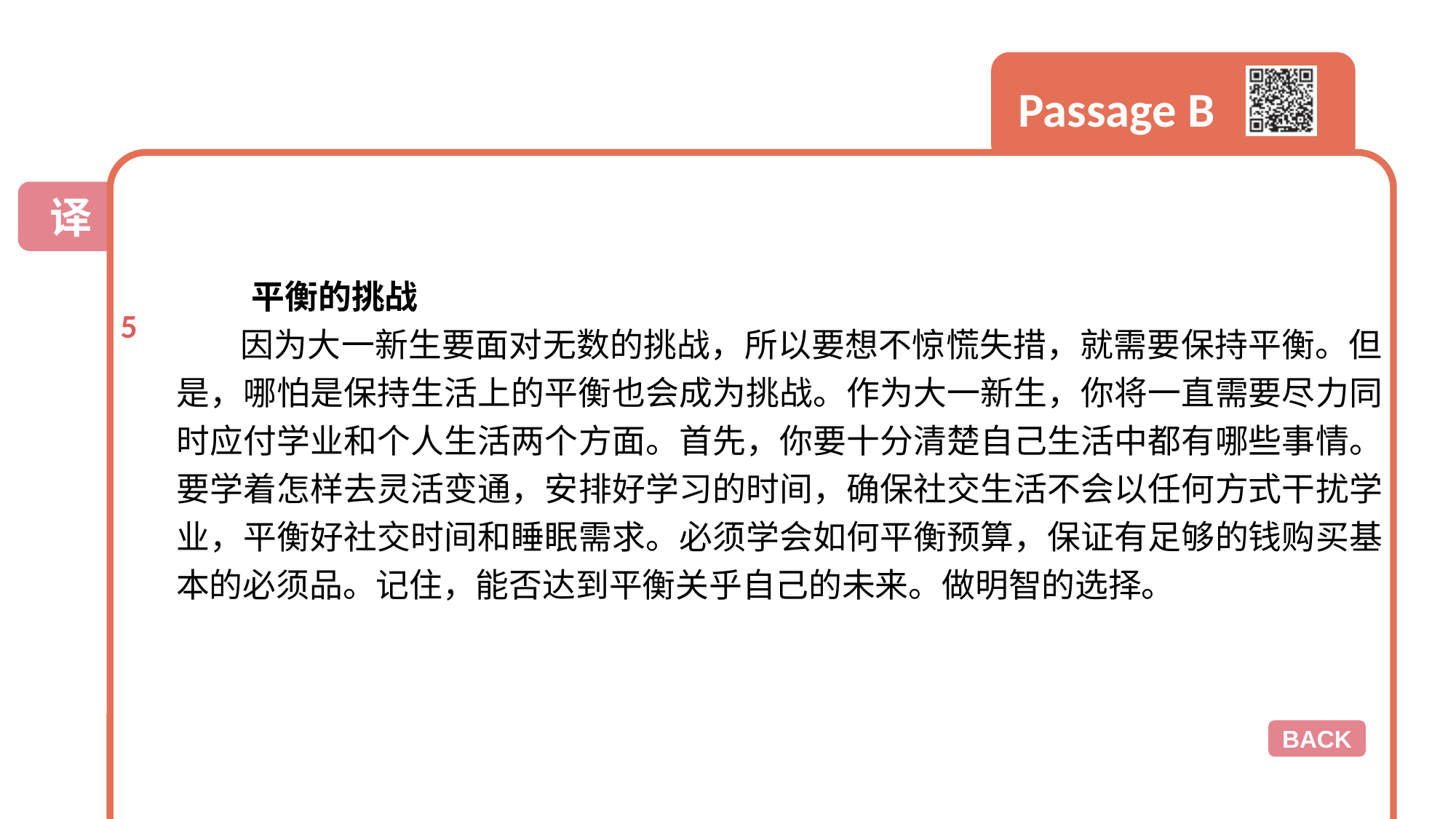

平衡的挑战
因为大一新生要面对无数的挑战，所以要想不惊慌失措，就需要保持平衡。但是，哪怕是保持生活上的平衡也会成为挑战。作为大一新生，你将一直需要尽力同时应付学业和个人生活两个方面。首先，你要十分清楚自己生活中都有哪些事情。要学着怎样去灵活变通，安排好学习的时间，确保社交生活不会以任何方式干扰学业，平衡好社交时间和睡眠需求。必须学会如何平衡预算，保证有足够的钱购买基本的必须品。记住，能否达到平衡关乎自己的未来。做明智的选择。

5

BACK